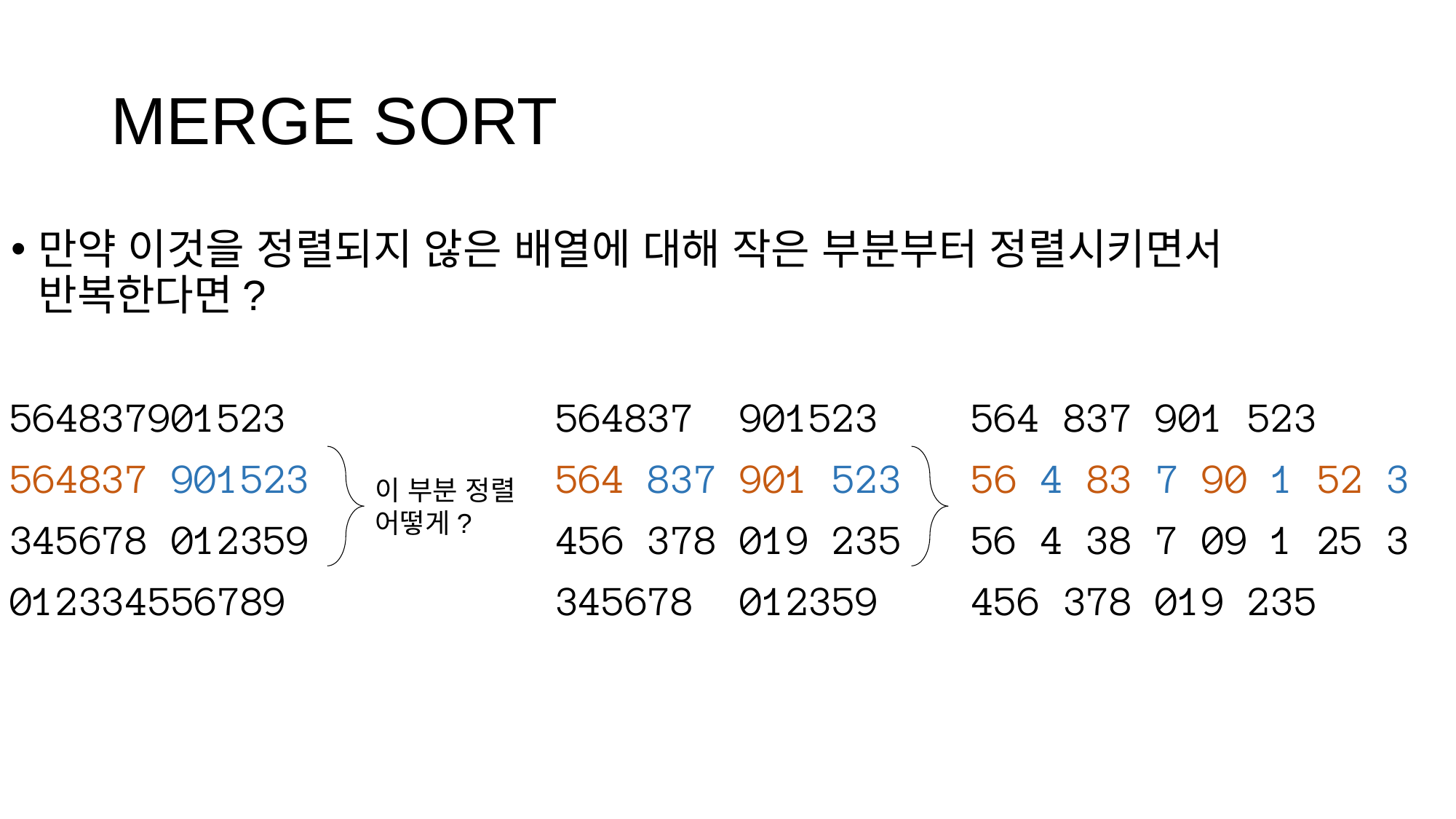

# MERGE SORT
만약 이것을 정렬되지 않은 배열에 대해 작은 부분부터 정렬시키면서 반복한다면?

564837901523			564837  901523    564 837 901 523
564837 901523			564 837 901 523   56 4 83 7 90 1 52 3
345678 012359			456 378 019 235   56 4 38 7 09 1 25 3
012334556789			345678  012359    456 378 019 235

이 부분 정렬
어떻게?